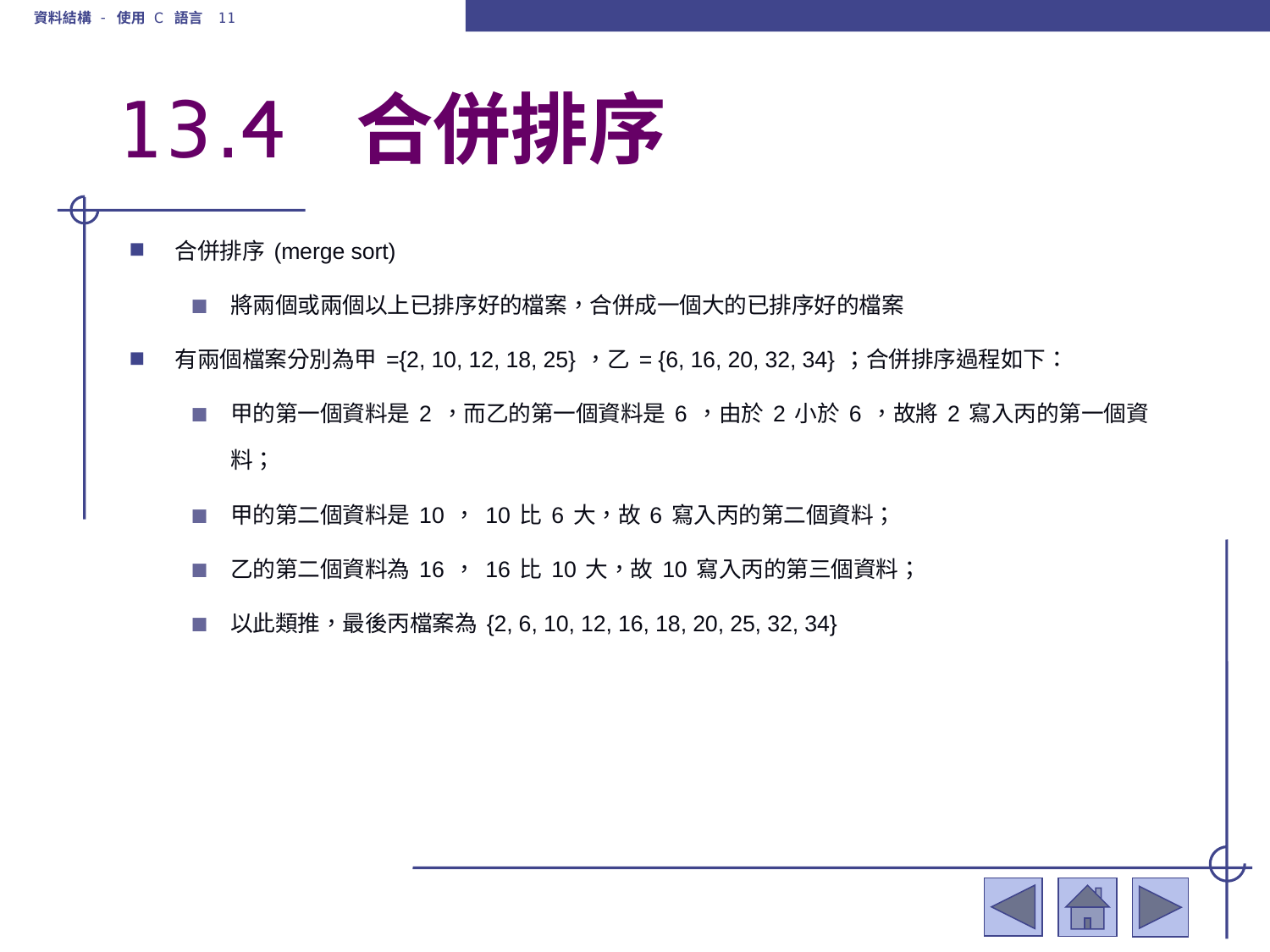

資料結構 - 使用 C 語言   11
# 13.4  合併排序
合併排序(merge sort)
將兩個或兩個以上已排序好的檔案，合併成一個大的已排序好的檔案
有兩個檔案分別為甲={2, 10, 12, 18, 25}，乙= {6, 16, 20, 32, 34}；合併排序過程如下：
甲的第一個資料是2，而乙的第一個資料是6，由於2小於6，故將2寫入丙的第一個資料；
甲的第二個資料是10，10比6大，故6寫入丙的第二個資料；
乙的第二個資料為16，16比10大，故10寫入丙的第三個資料；
以此類推，最後丙檔案為{2, 6, 10, 12, 16, 18, 20, 25, 32, 34}